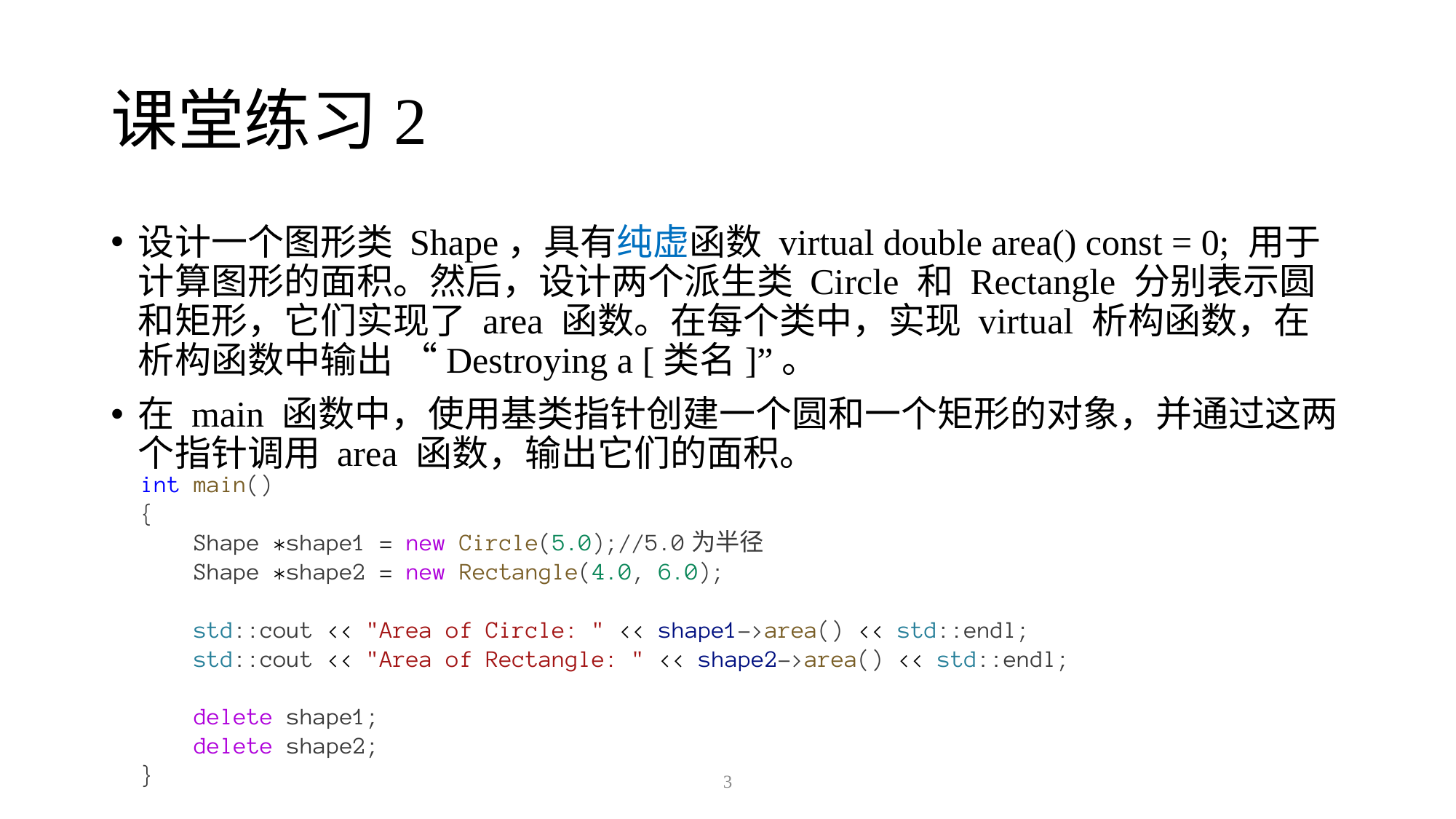

# 课堂练习2
设计一个图形类 Shape，具有纯虚函数 virtual double area() const = 0; 用于计算图形的面积。然后，设计两个派生类 Circle 和 Rectangle 分别表示圆和矩形，它们实现了 area 函数。在每个类中，实现 virtual 析构函数，在析构函数中输出 “Destroying a [类名]”。
在 main 函数中，使用基类指针创建一个圆和一个矩形的对象，并通过这两个指针调用 area 函数，输出它们的面积。
int main()
{
    Shape *shape1 = new Circle(5.0);//5.0为半径
    Shape *shape2 = new Rectangle(4.0, 6.0);
    std::cout << "Area of Circle: " << shape1->area() << std::endl;
    std::cout << "Area of Rectangle: " << shape2->area() << std::endl;
    delete shape1;
    delete shape2;
}
3